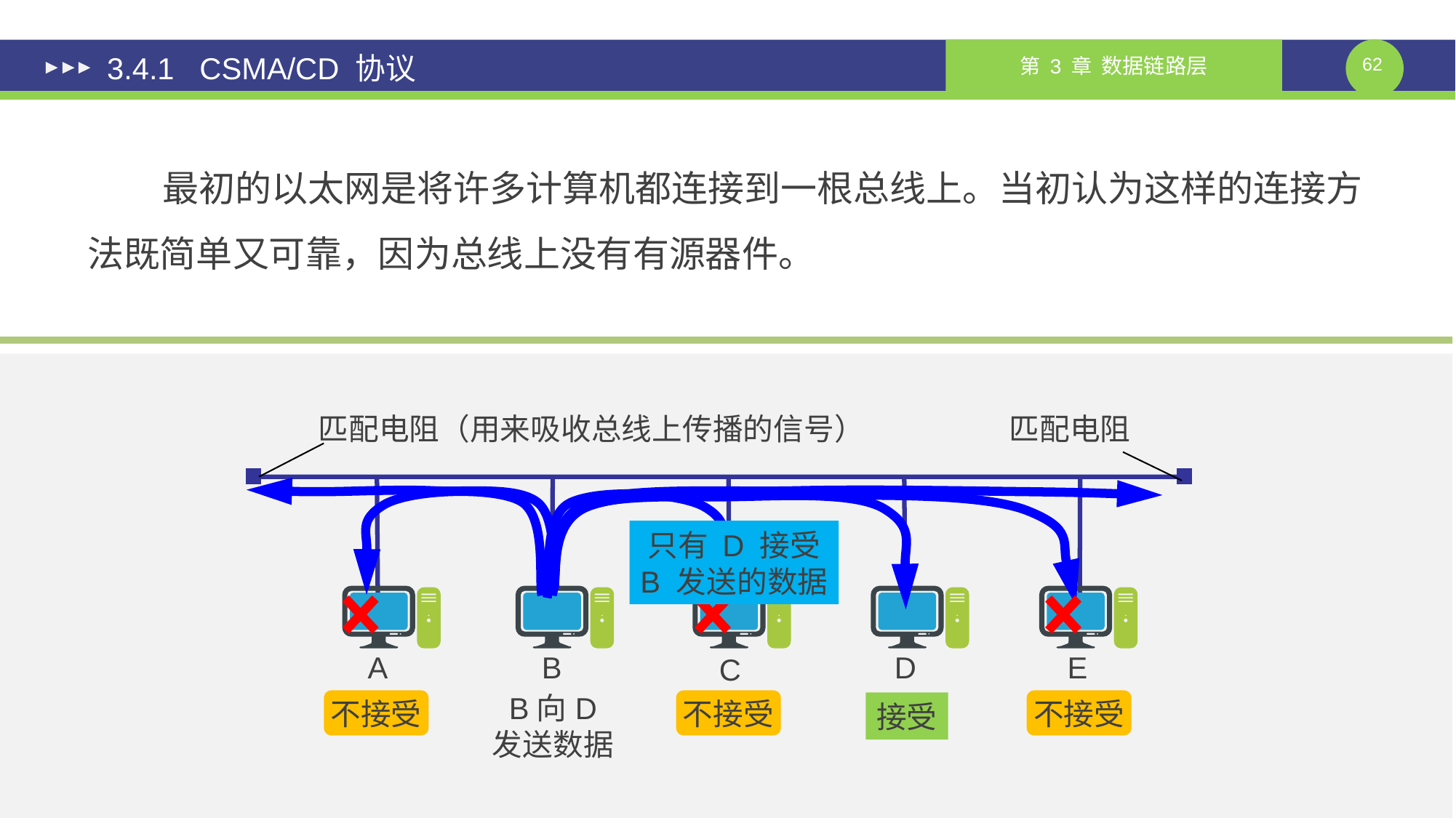

# 3.4.1   CSMA/CD 协议
最初的以太网是将许多计算机都连接到一根总线上。当初认为这样的连接方法既简单又可靠，因为总线上没有有源器件。

匹配电阻（用来吸收总线上传播的信号）
匹配电阻

只有 D 接受
B 发送的数据

    E
    A
B
   D
    C
B向 D
发送数据
不接受
不接受
不接受
接受
课件制作人：谢钧 谢希仁